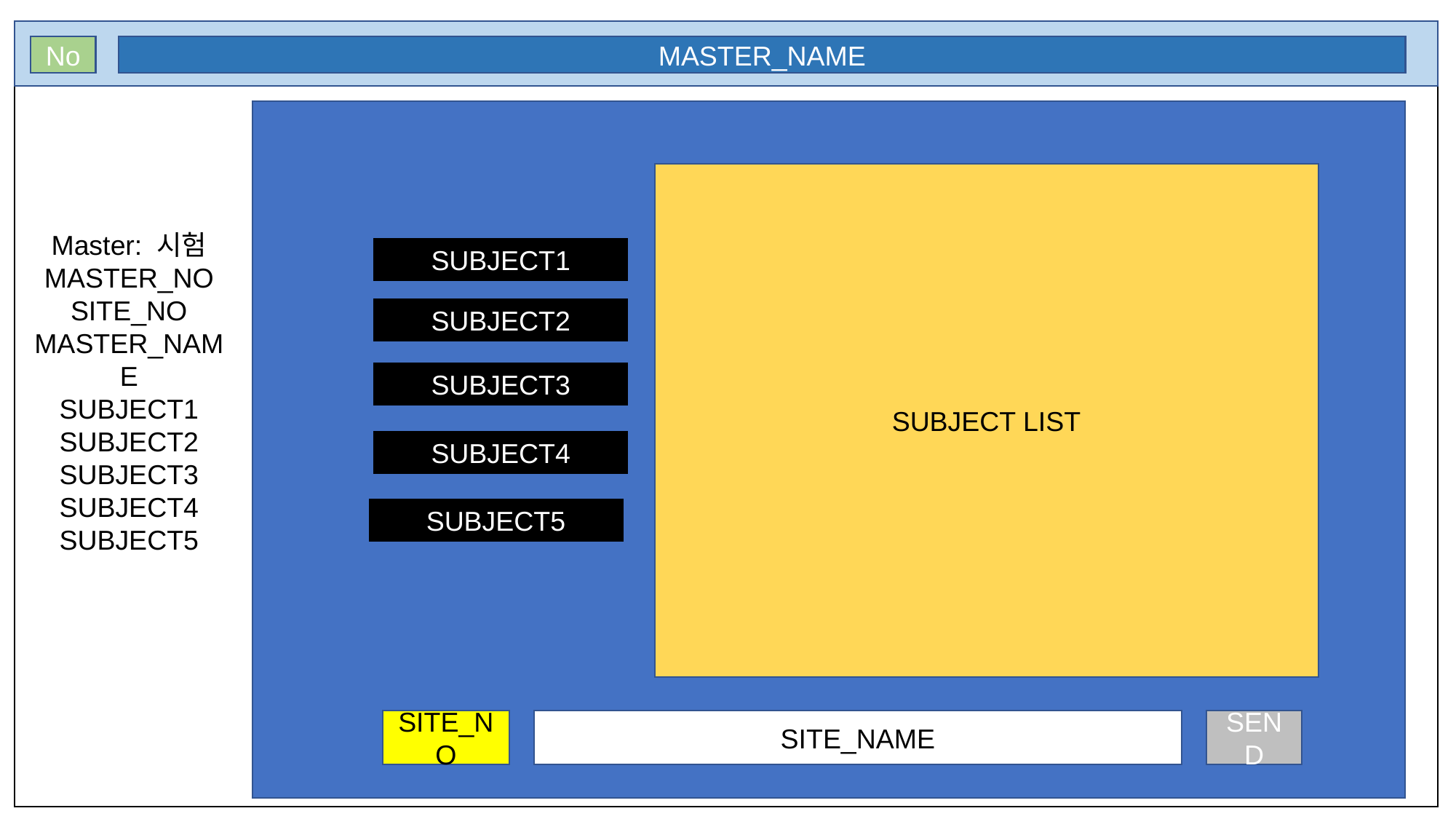

No
MASTER_NAME

SUBJECT LIST
Master: 시험
MASTER_NO
SITE_NO
MASTER_NAME
SUBJECT1
SUBJECT2
SUBJECT3
SUBJECT4
SUBJECT5

SUBJECT1
SUBJECT2
SUBJECT3
SUBJECT4
SUBJECT5
SITE_NO
SITE_NAME
SEND